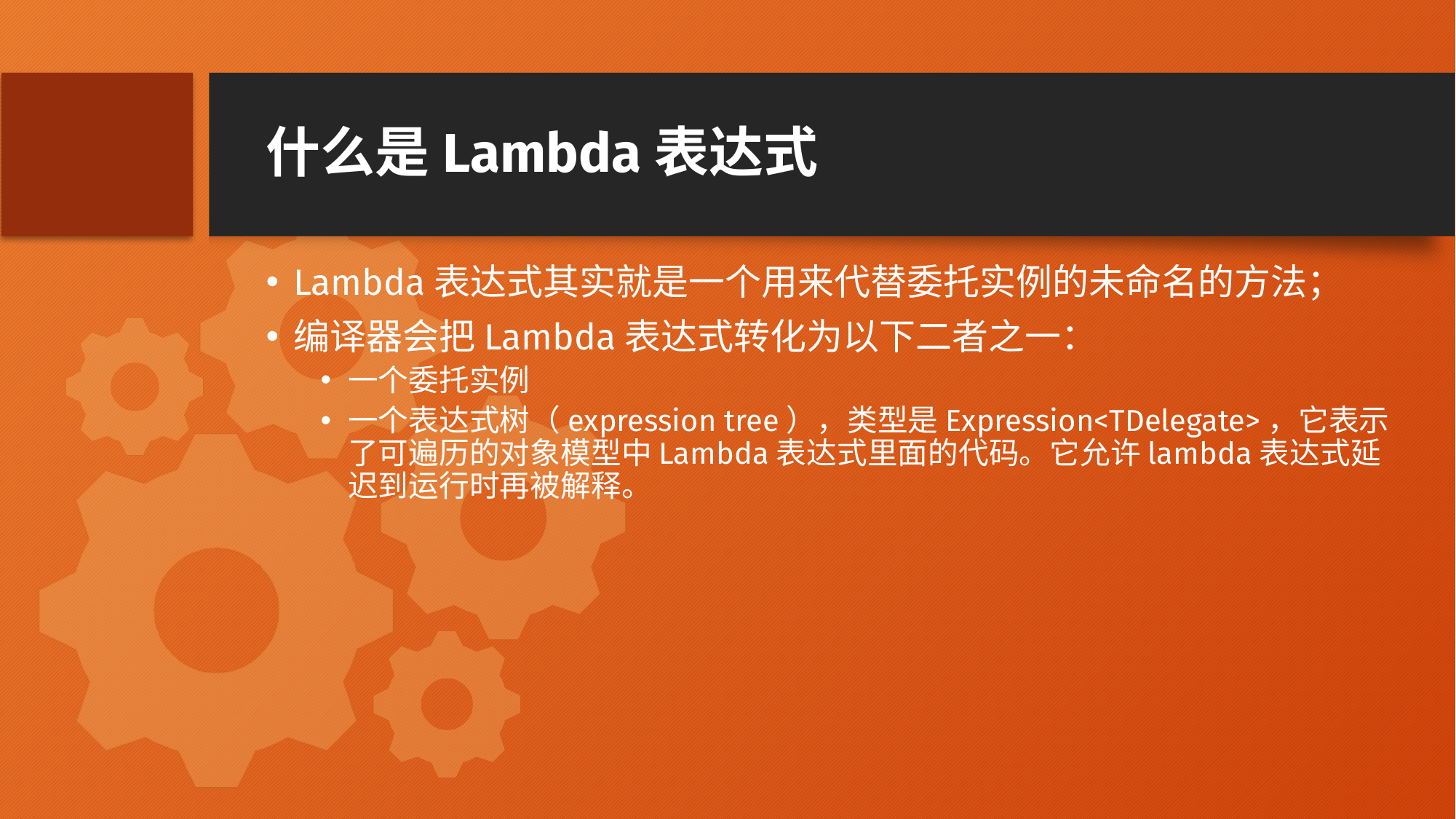

# 什么是Lambda表达式
Lambda表达式其实就是一个用来代替委托实例的未命名的方法；
编译器会把Lambda表达式转化为以下二者之一：
一个委托实例
一个表达式树（expression tree），类型是Expression<TDelegate>，它表示了可遍历的对象模型中Lambda表达式里面的代码。它允许lambda表达式延迟到运行时再被解释。